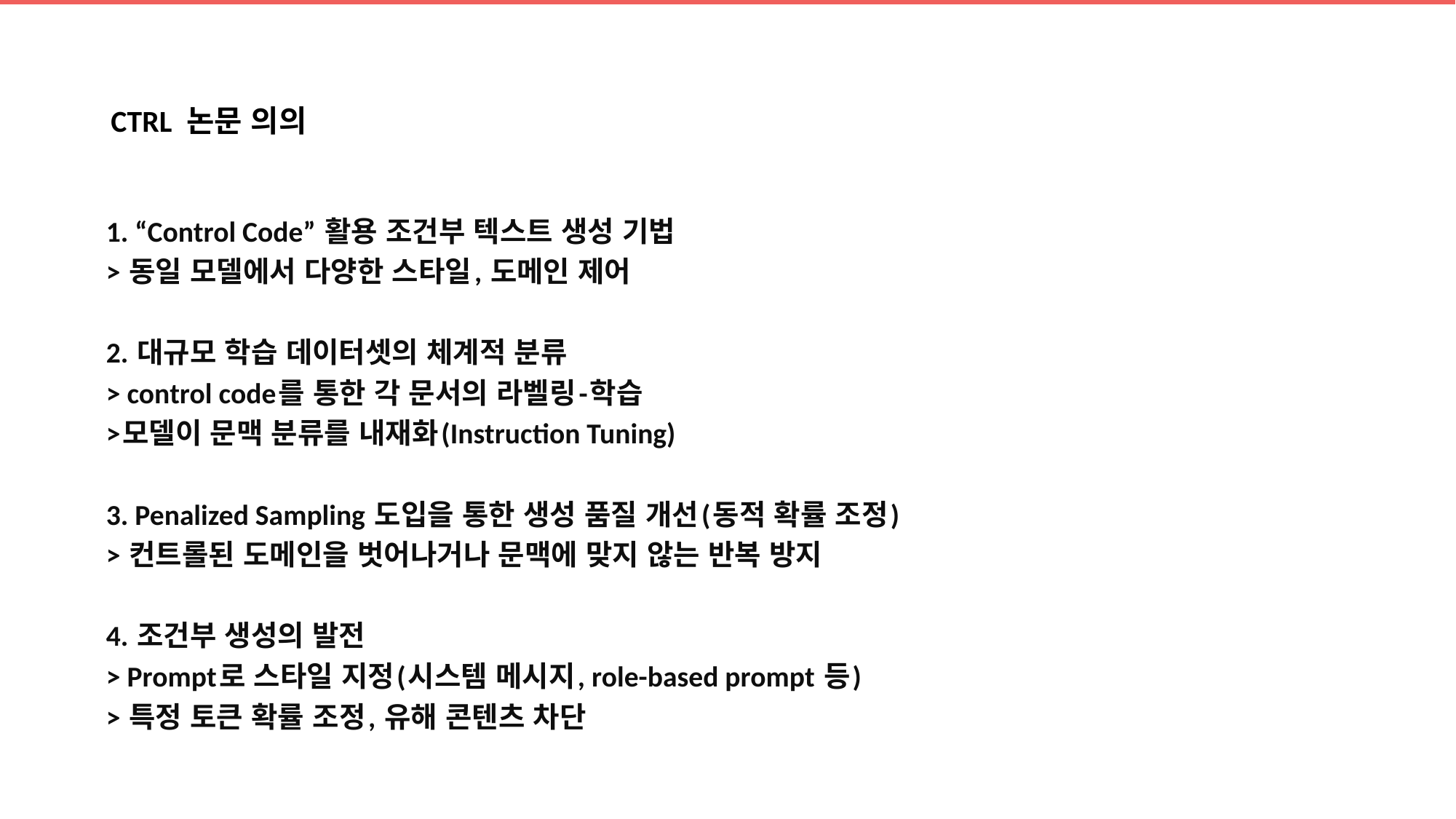

# CTRL 논문 의의
1. “Control Code” 활용 조건부 텍스트 생성 기법
> 동일 모델에서 다양한 스타일, 도메인 제어

2. 대규모 학습 데이터셋의 체계적 분류
> control code를 통한 각 문서의 라벨링-학습
>모델이 문맥 분류를 내재화(Instruction Tuning)

3. Penalized Sampling 도입을 통한 생성 품질 개선(동적 확률 조정)
> 컨트롤된 도메인을 벗어나거나 문맥에 맞지 않는 반복 방지

4. 조건부 생성의 발전
> Prompt로 스타일 지정(시스템 메시지, role-based prompt 등)
> 특정 토큰 확률 조정, 유해 콘텐츠 차단